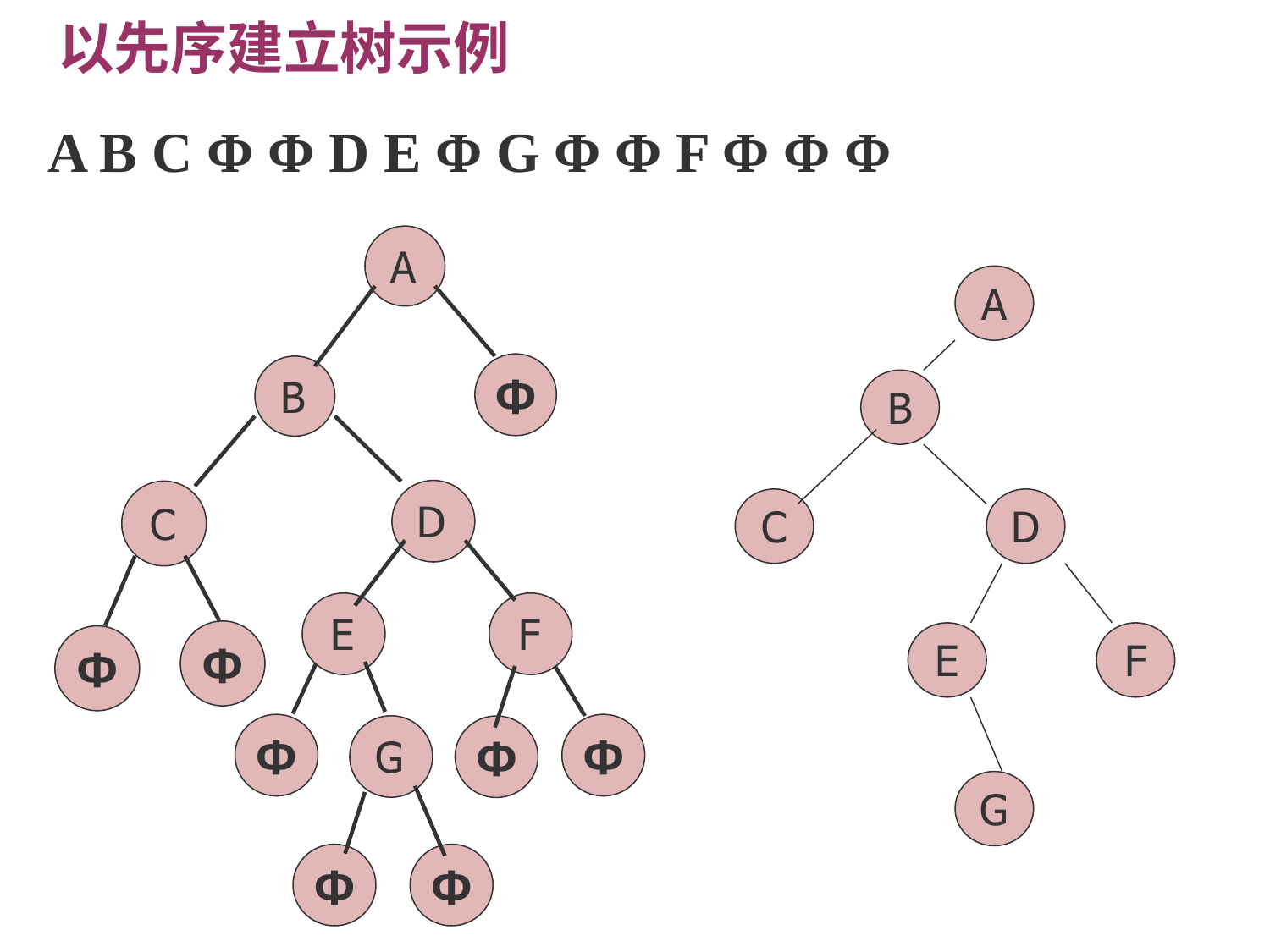

# 以先序建立树示例
A B C Φ Φ D E Φ G Φ Φ F Φ Φ Φ
A
A

B

C
D

E
F

G

Φ
B

D
C

E
F
Φ
Φ

Φ
Φ
G
Φ

Φ
Φ